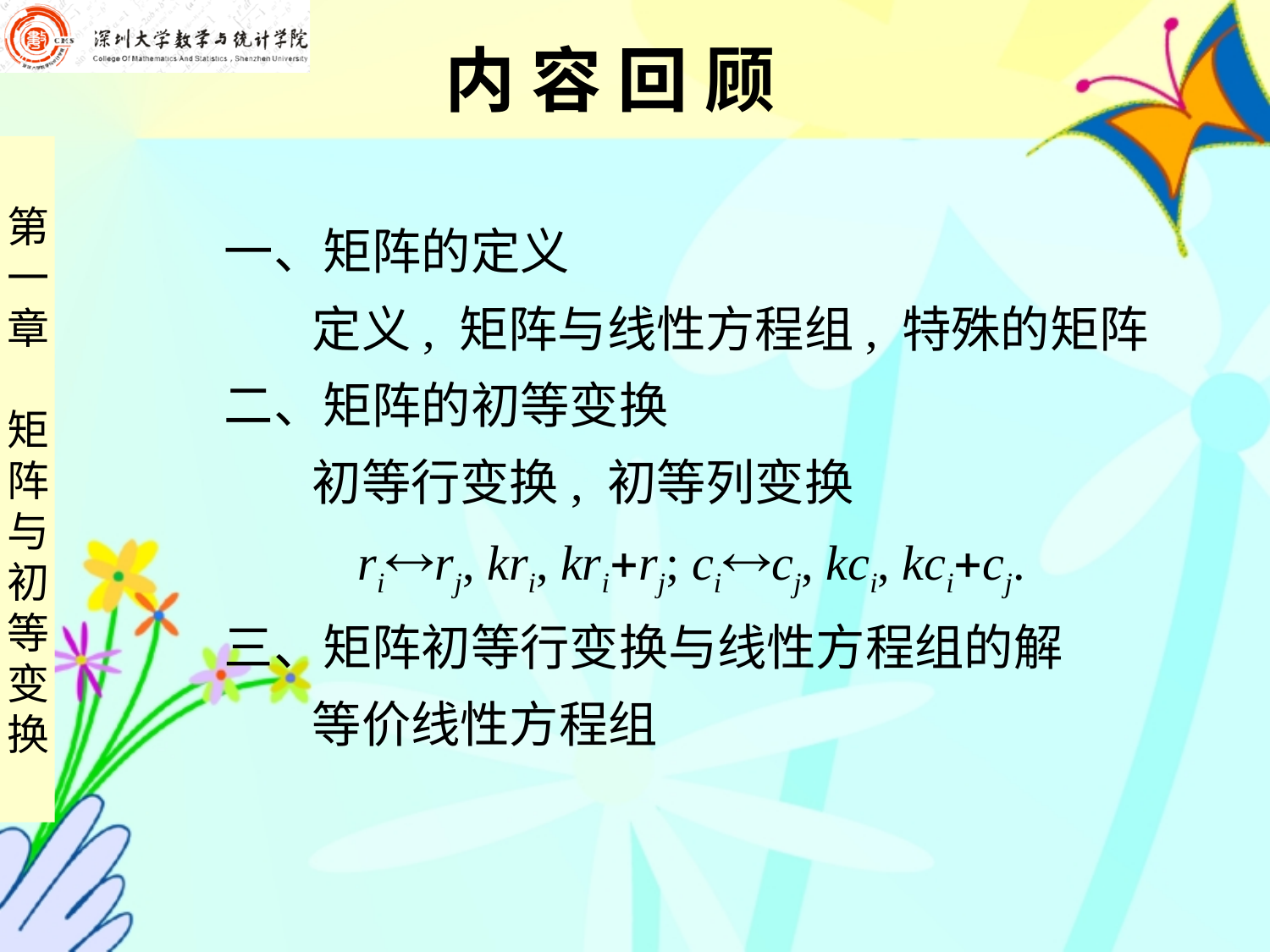

内 容 回 顾
        一、矩阵的定义
                定义, 矩阵与线性方程组, 特殊的矩阵
        二、矩阵的初等变换
                初等行变换, 初等列变换
                   ri↔rj, kri, kri+rj; ci↔cj, kci, kci+cj.
        三、矩阵初等行变换与线性方程组的解
                等价线性方程组